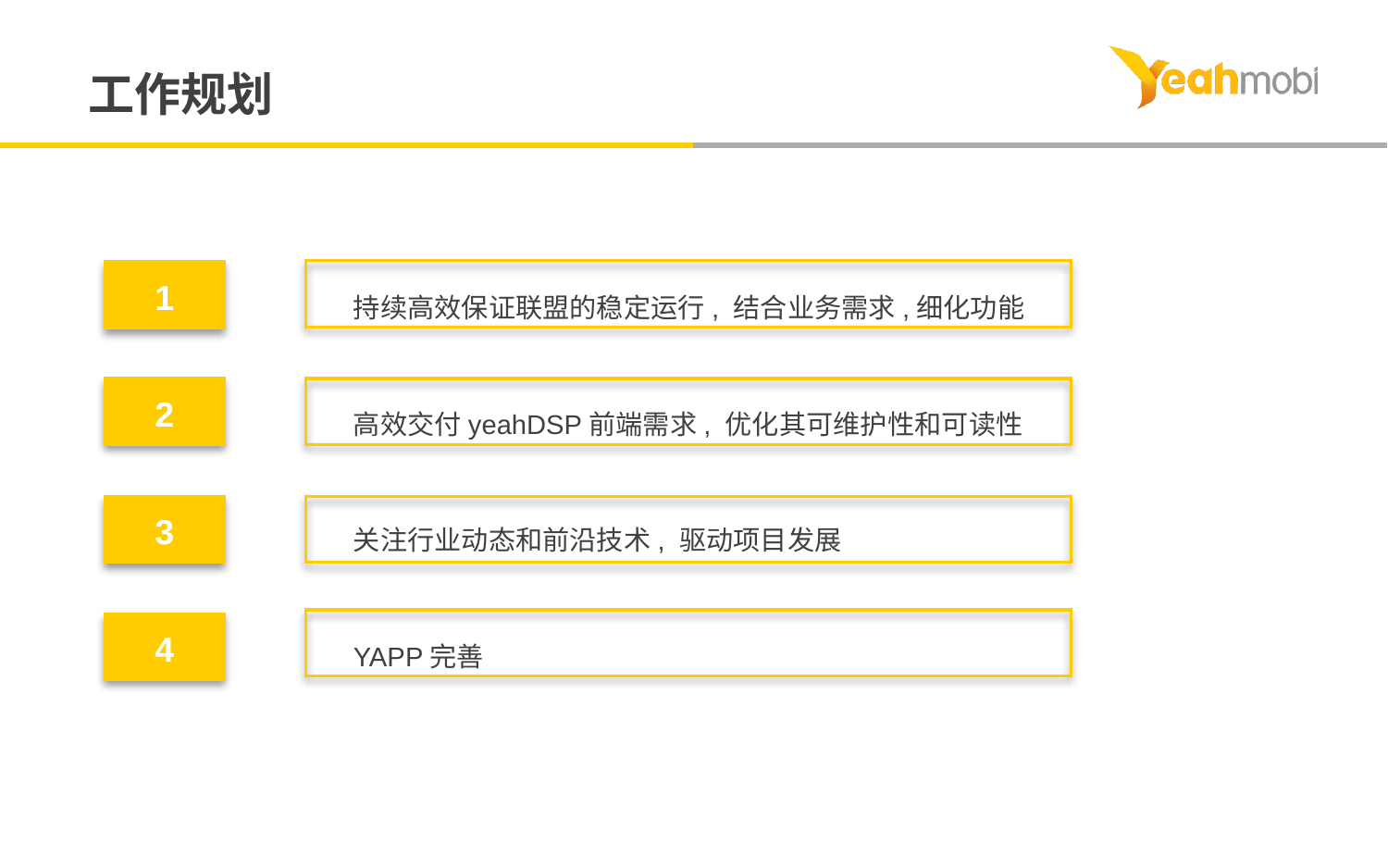

工作规划
持续高效保证联盟的稳定运行, 结合业务需求,细化功能

高效交付yeahDSP前端需求, 优化其可维护性和可读性

关注行业动态和前沿技术, 驱动项目发展

YAPP完善

1

2

3

4